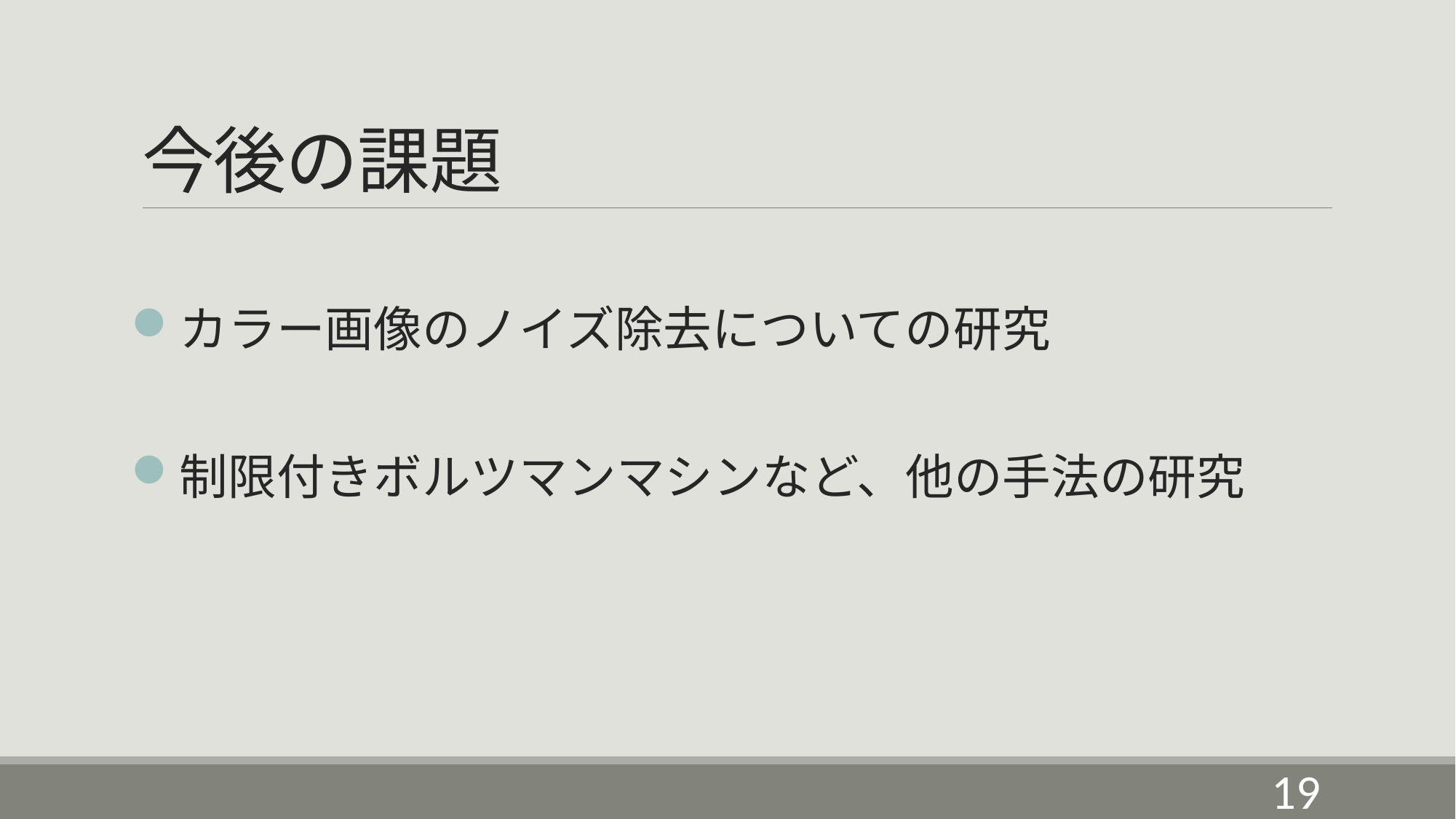

# 今後の課題

カラー画像のノイズ除去についての研究

制限付きボルツマンマシンなど、他の手法の研究
19